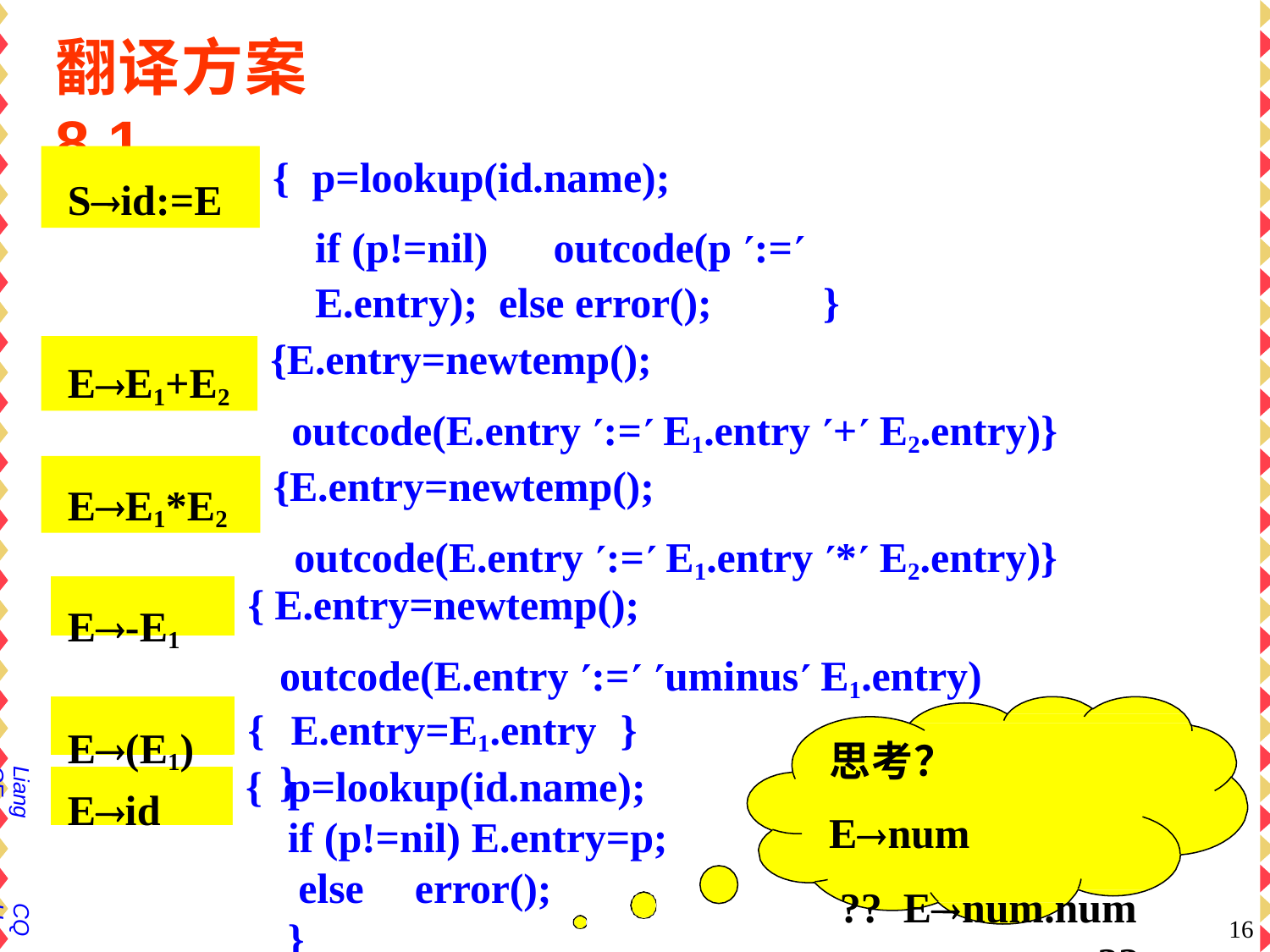

# 翻译方案8.1

S→id:=E
{	p=lookup(id.name);
if (p!=nil)	outcode(p ′:=′ E.entry);  else error();	}

{E.entry=newtemp();
outcode(E.entry ′:=′ E1.entry ′+′ E2.entry)}

E→E1+E2

E→E1*E2
{E.entry=newtemp();
outcode(E.entry ′:=′ E1.entry ′*′ E2.entry)}

{ E.entry=newtemp();
outcode(E.entry ′:=′ ′uminus′ E1.entry)	}
E→-E1

E→(E1)
{	E.entry=E1.entry	}

思考？
E→num	 ??  E→num.num	??

{	p=lookup(id.name);  if (p!=nil) E.entry=p;  else	error();	}
E→id
Liang GE

CQU
16